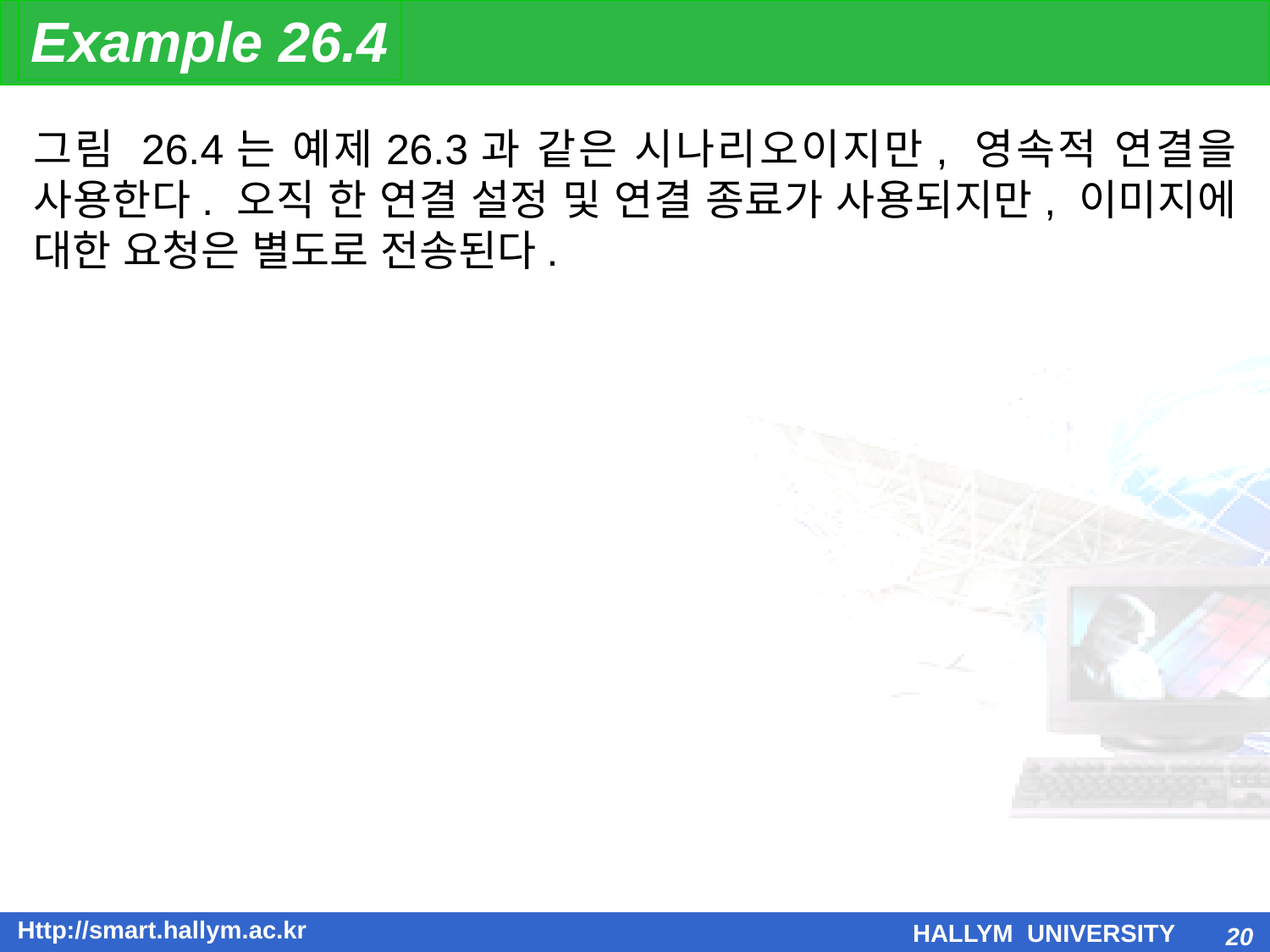

Example 26.4
그림 26.4는 예제26.3과 같은 시나리오이지만, 영속적 연결을 사용한다. 오직 한 연결 설정 및 연결 종료가 사용되지만, 이미지에 대한 요청은 별도로 전송된다.
20